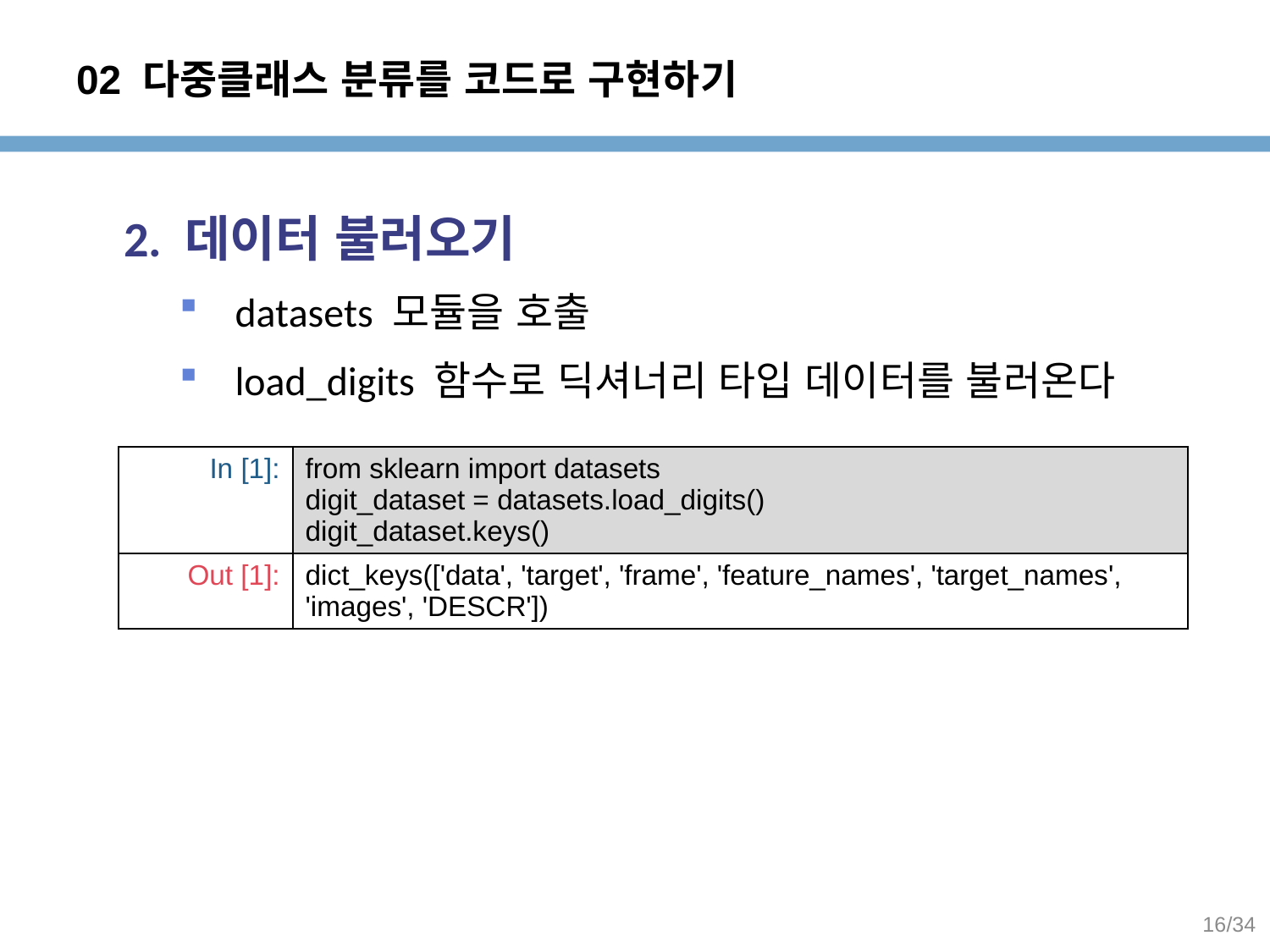

# 02 다중클래스 분류를 코드로 구현하기
2. 데이터 불러오기
datasets 모듈을 호출
load_digits 함수로 딕셔너리 타입 데이터를 불러온다
| In [1]: | from sklearn import datasets digit\_dataset = datasets.load\_digits() digit\_dataset.keys() |
| --- | --- |
| Out [1]: | dict\_keys(['data', 'target', 'frame', 'feature\_names', 'target\_names', 'images', 'DESCR']) |
16/34